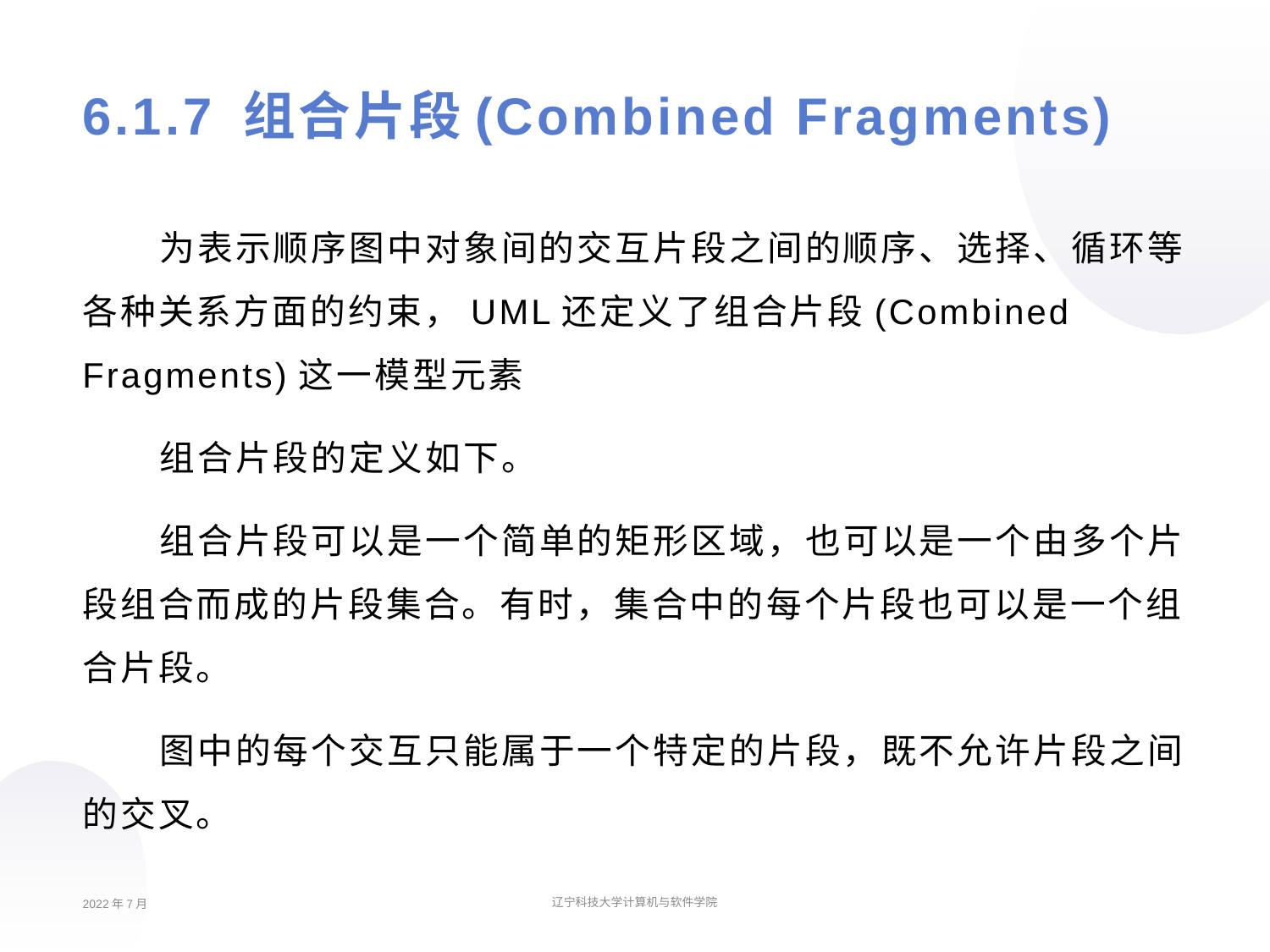

# 6.1.7 组合片段(Combined Fragments)
为表示顺序图中对象间的交互片段之间的顺序、选择、循环等各种关系方面的约束，UML还定义了组合片段(Combined Fragments)这一模型元素
组合片段的定义如下。
组合片段可以是一个简单的矩形区域，也可以是一个由多个片段组合而成的片段集合。有时，集合中的每个片段也可以是一个组合片段。
图中的每个交互只能属于一个特定的片段，既不允许片段之间的交叉。

2022年7月
20
辽宁科技大学计算机与软件学院